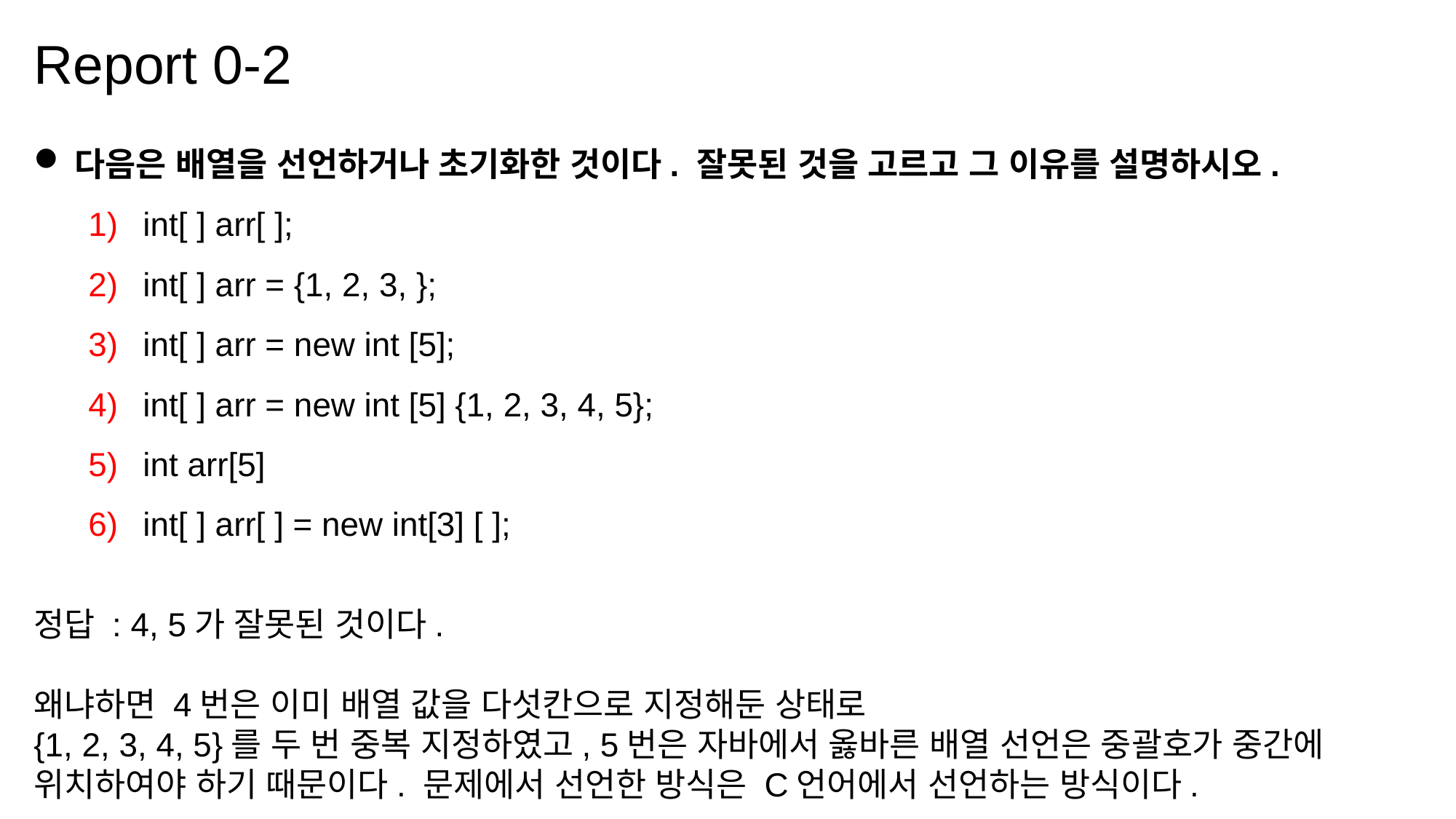

Report 0-2
다음은 배열을 선언하거나 초기화한 것이다. 잘못된 것을 고르고 그 이유를 설명하시오.
int[ ] arr[ ];
int[ ] arr = {1, 2, 3, };
int[ ] arr = new int [5];
int[ ] arr = new int [5] {1, 2, 3, 4, 5};
int arr[5]
int[ ] arr[ ] = new int[3] [ ];

정답 : 4, 5가 잘못된 것이다.

왜냐하면 4번은 이미 배열 값을 다섯칸으로 지정해둔 상태로
{1, 2, 3, 4, 5}를 두 번 중복 지정하였고, 5번은 자바에서 옳바른 배열 선언은 중괄호가 중간에
위치하여야 하기 때문이다. 문제에서 선언한 방식은 C언어에서 선언하는 방식이다.